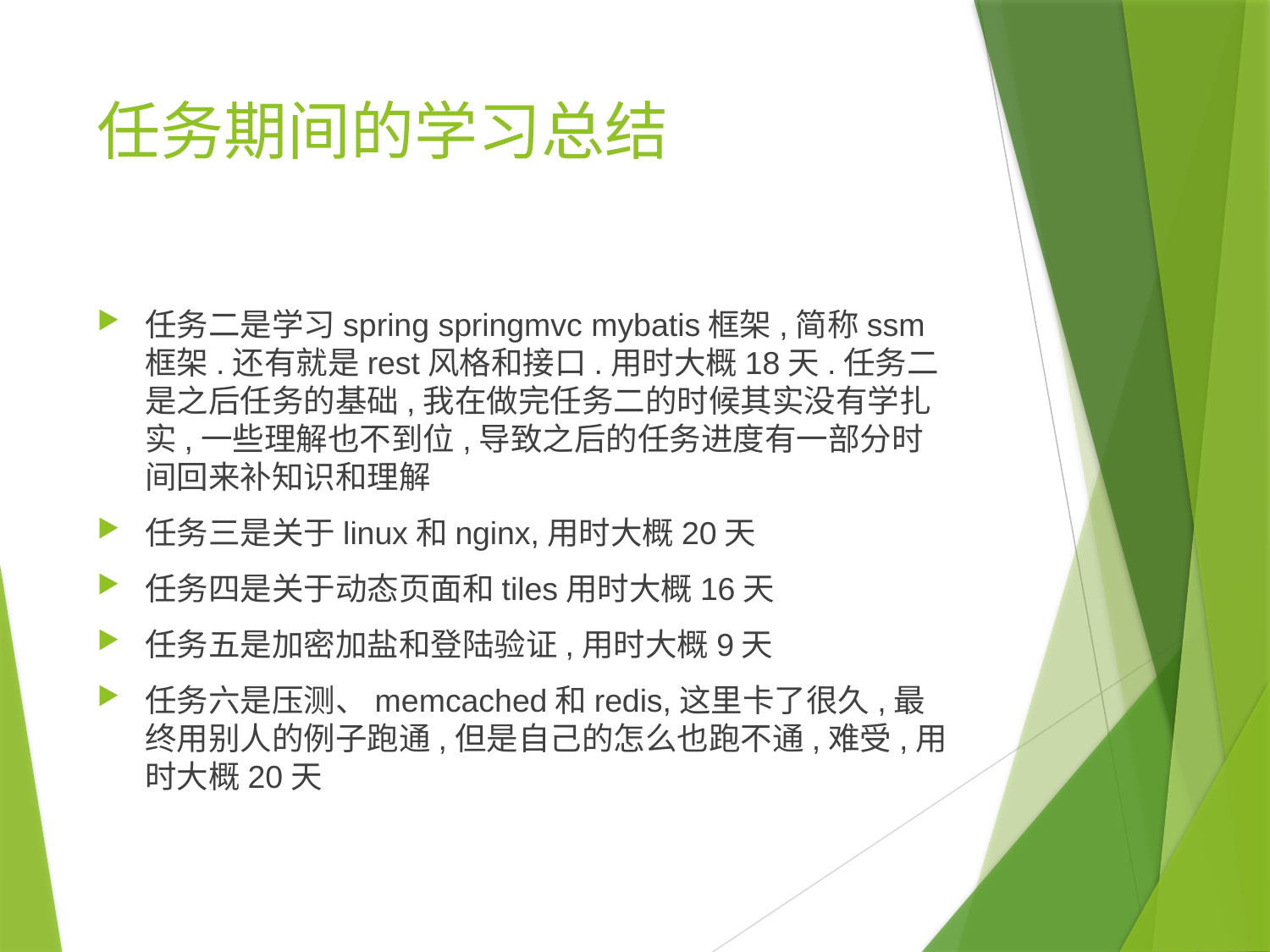

# 任务期间的学习总结
任务二是学习spring springmvc mybatis框架,简称ssm框架.还有就是rest风格和接口.用时大概18天.任务二是之后任务的基础,我在做完任务二的时候其实没有学扎实,一些理解也不到位,导致之后的任务进度有一部分时间回来补知识和理解
任务三是关于linux和nginx,用时大概20天
任务四是关于动态页面和tiles用时大概16天
任务五是加密加盐和登陆验证,用时大概9天
任务六是压测、memcached和redis,这里卡了很久,最终用别人的例子跑通,但是自己的怎么也跑不通,难受,用时大概20天